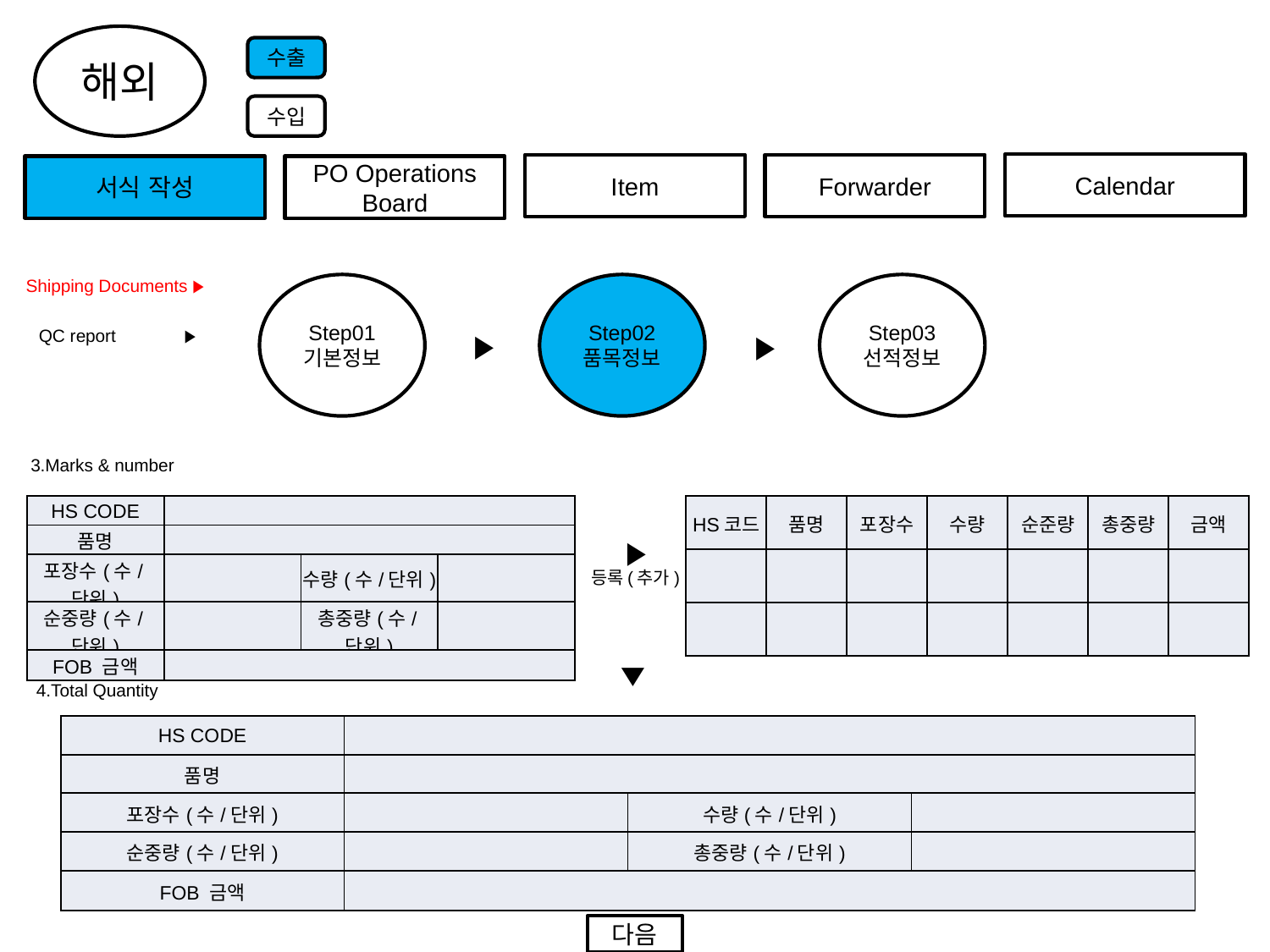

해외
수출
수입
Calendar
Item
Forwarder
서식 작성
PO Operations Board
Shipping Documents ▶
Step01
기본정보
Step02
품목정보
Step03
선적정보
QC report              ▶
▶
▶
3.Marks & number
| HS CODE |  |  |  |
| --- | --- | --- | --- |
| 품명 |  |  |  |
| 포장수(수/단위) |  | 수량(수/단위) |  |
| 순중량(수/단위) |  | 총중량(수/단위) |  |
| FOB 금액 |  |  |  |
| HS코드 | 품명 | 포장수 | 수량 | 순준량 | 총중량 | 금액 |
| --- | --- | --- | --- | --- | --- | --- |
|  |  |  |  |  |  |  |
|  |  |  |  |  |  |  |
▶
등록(추가)
▶
4.Total Quantity
| HS CODE |  |  |  |
| --- | --- | --- | --- |
| 품명 |  |  |  |
| 포장수(수/단위) |  | 수량(수/단위) |  |
| 순중량(수/단위) |  | 총중량(수/단위) |  |
| FOB 금액 |  |  |  |
다음